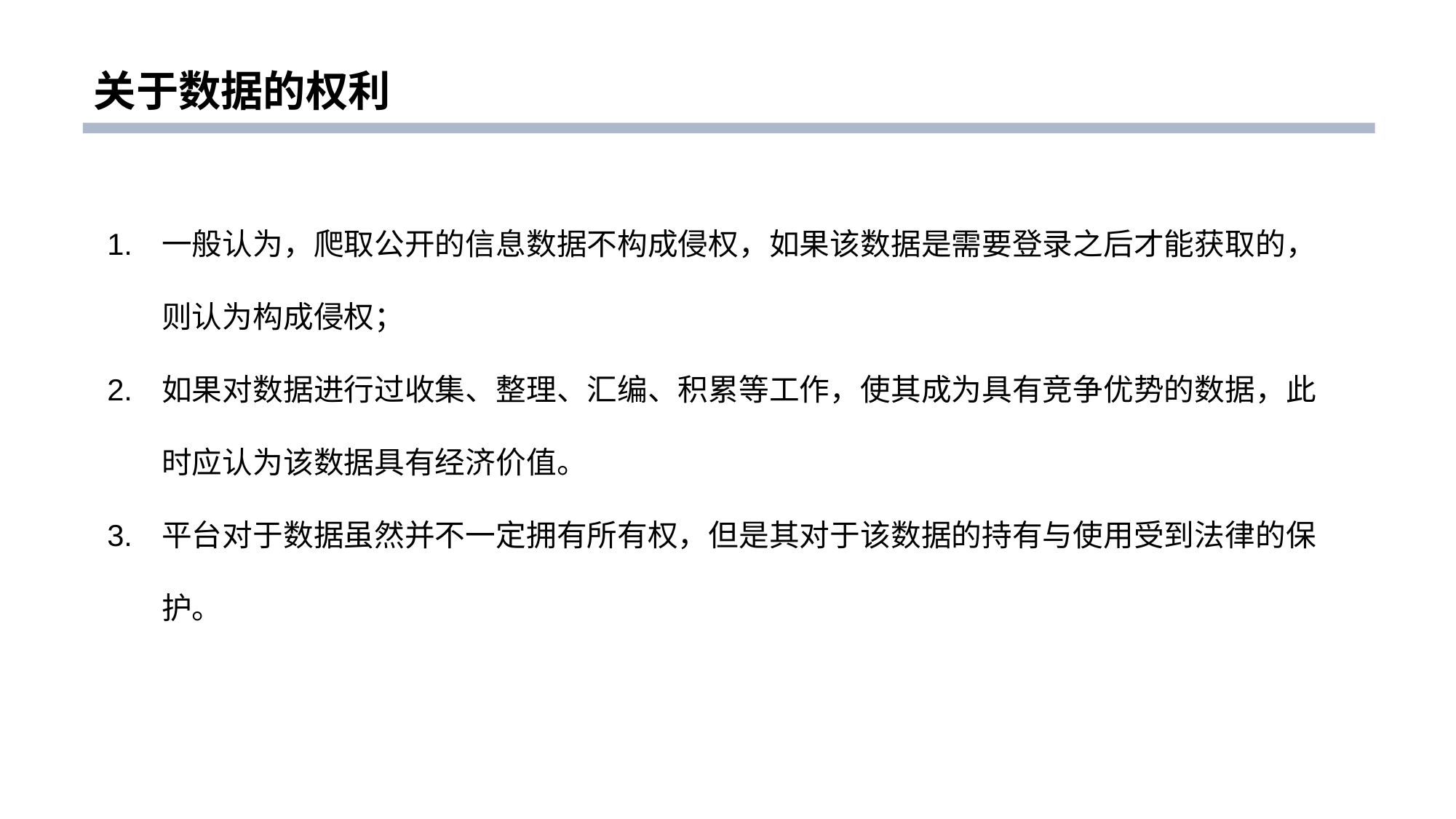

# 关于数据的权利
一般认为，爬取公开的信息数据不构成侵权，如果该数据是需要登录之后才能获取的，则认为构成侵权；
如果对数据进行过收集、整理、汇编、积累等工作，使其成为具有竞争优势的数据，此时应认为该数据具有经济价值。
平台对于数据虽然并不一定拥有所有权，但是其对于该数据的持有与使用受到法律的保护。

36